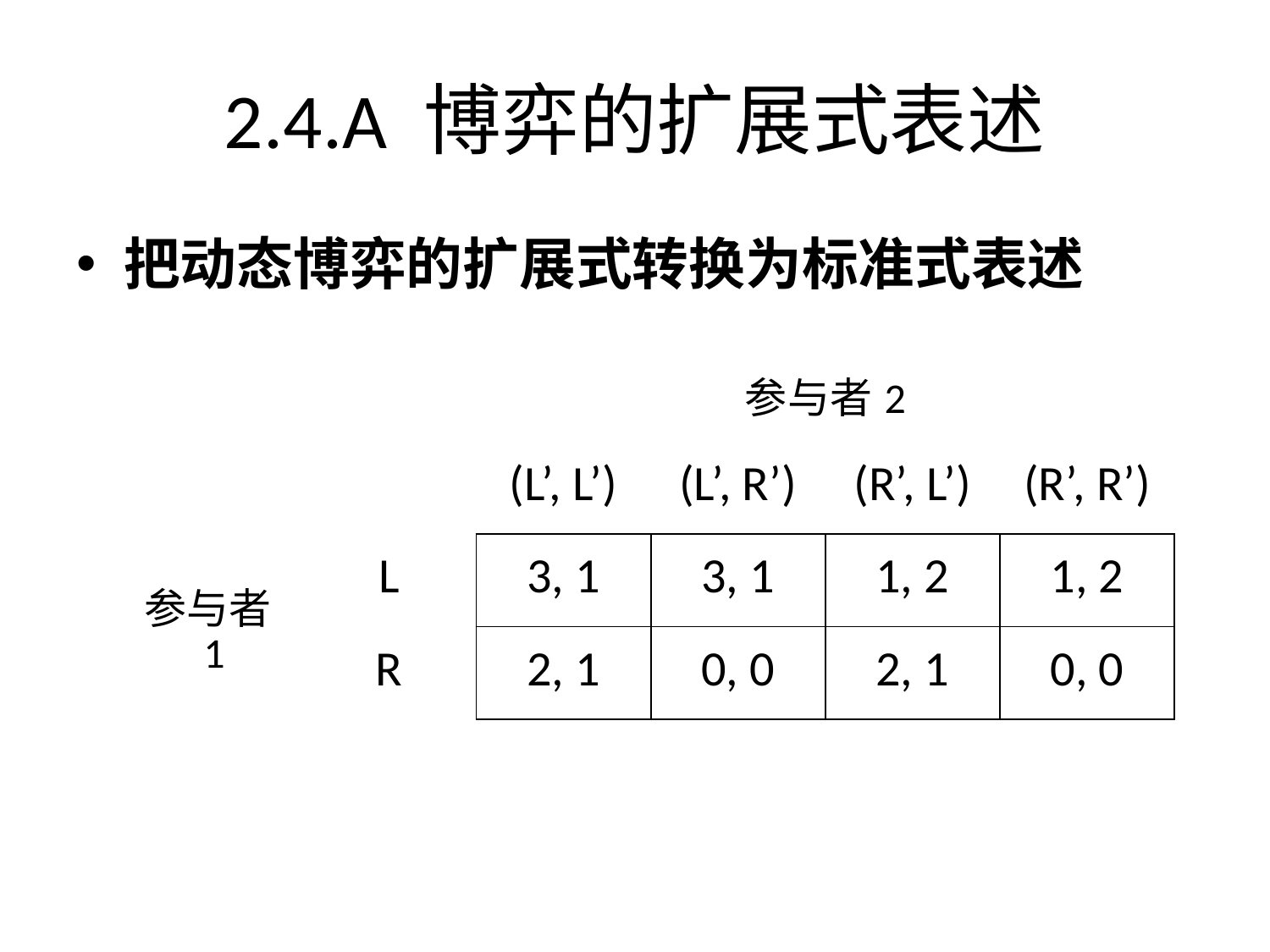

2.4.A 博弈的扩展式表述
把动态博弈的扩展式转换为标准式表述

|  |  | 参与者2 |  |  |  |
| --- | --- | --- | --- | --- | --- |
|  |  | (L’, L’) | (L’, R’) | (R’, L’) | (R’, R’) |
| 参与者1 | L | 3, 1 | 3, 1 | 1, 2 | 1, 2 |
|  | R | 2, 1 | 0, 0 | 2, 1 | 0, 0 |